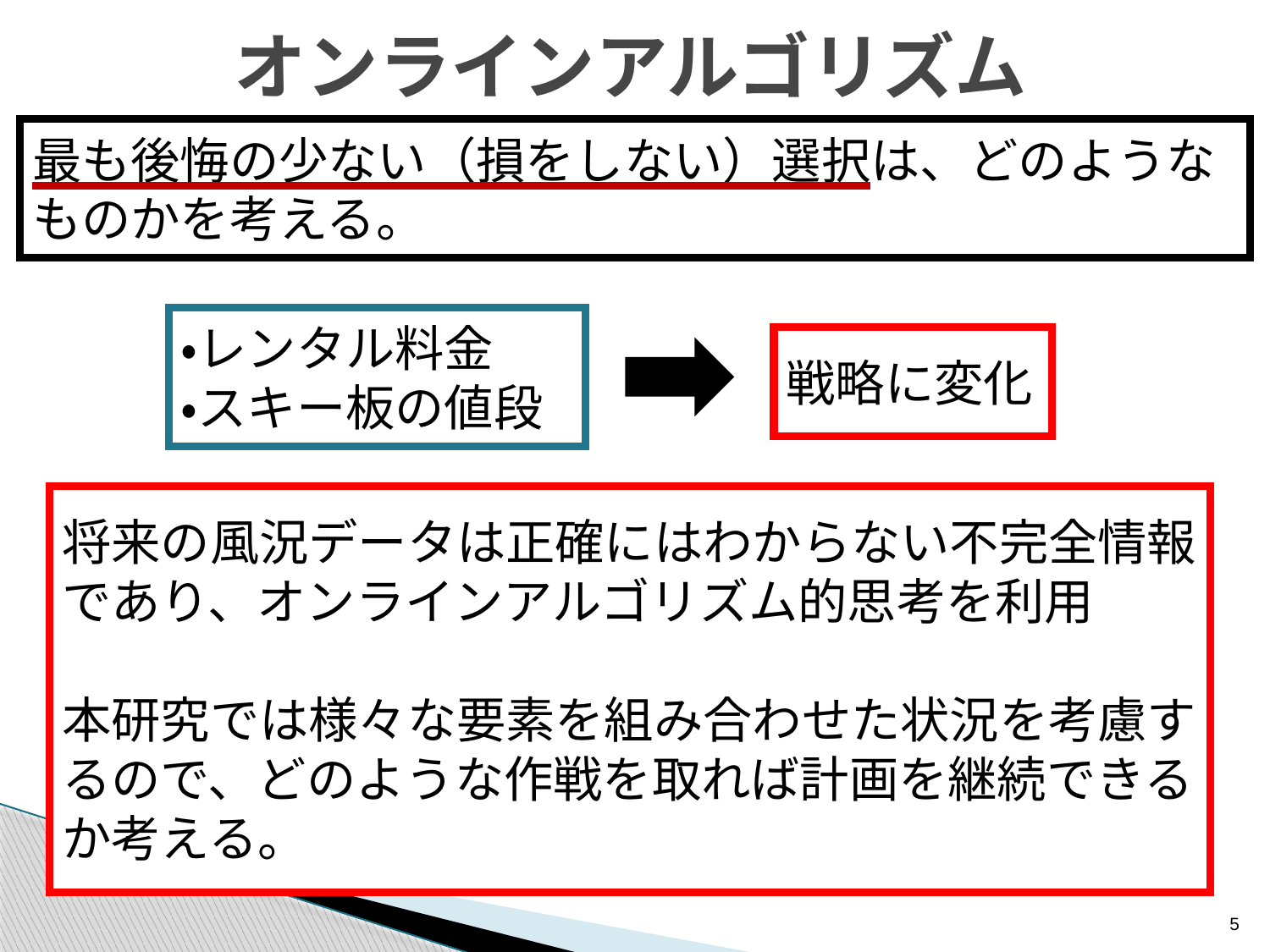

# オンラインアルゴリズム
最も後悔の少ない（損をしない）選択は、どのようなものかを考える。
・レンタル料金
・スキー板の値段
戦略に変化

将来の風況データは正確にはわからない不完全情報であり、オンラインアルゴリズム的思考を利用

本研究では様々な要素を組み合わせた状況を考慮するので、どのような作戦を取れば計画を継続できるか考える。
5